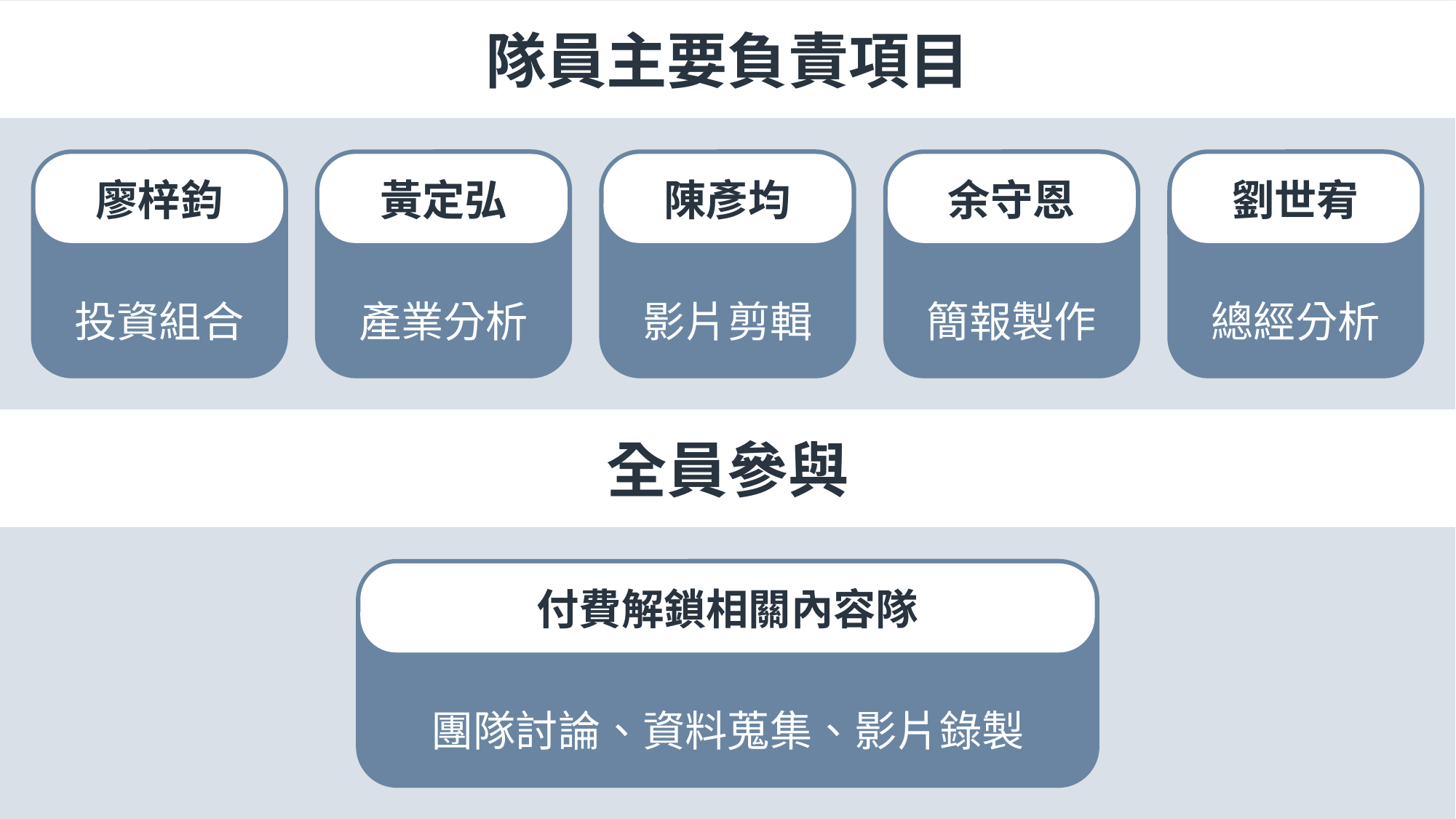

隊員主要負責項目
廖梓鈞

投資組合
黃定弘

產業分析
陳彥均

影片剪輯
余守恩

簡報製作
劉世宥

總經分析

全員參與
付費解鎖相關內容隊

團隊討論、資料蒐集、影片錄製